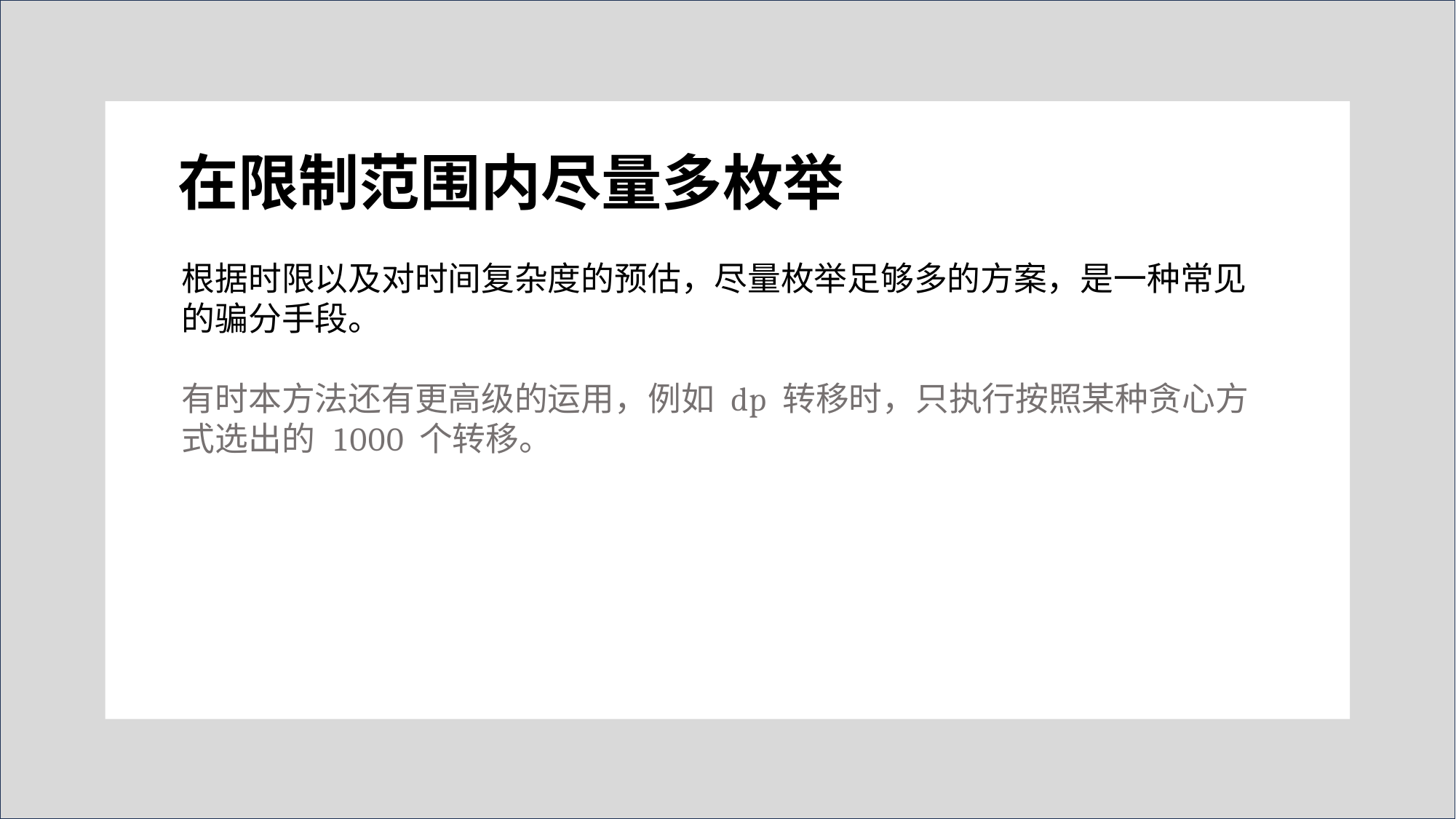

在限制范围内尽量多枚举
根据时限以及对时间复杂度的预估，尽量枚举足够多的方案，是一种常见的骗分手段。

有时本方法还有更高级的运用，例如 dp 转移时，只执行按照某种贪心方式选出的 1000 个转移。